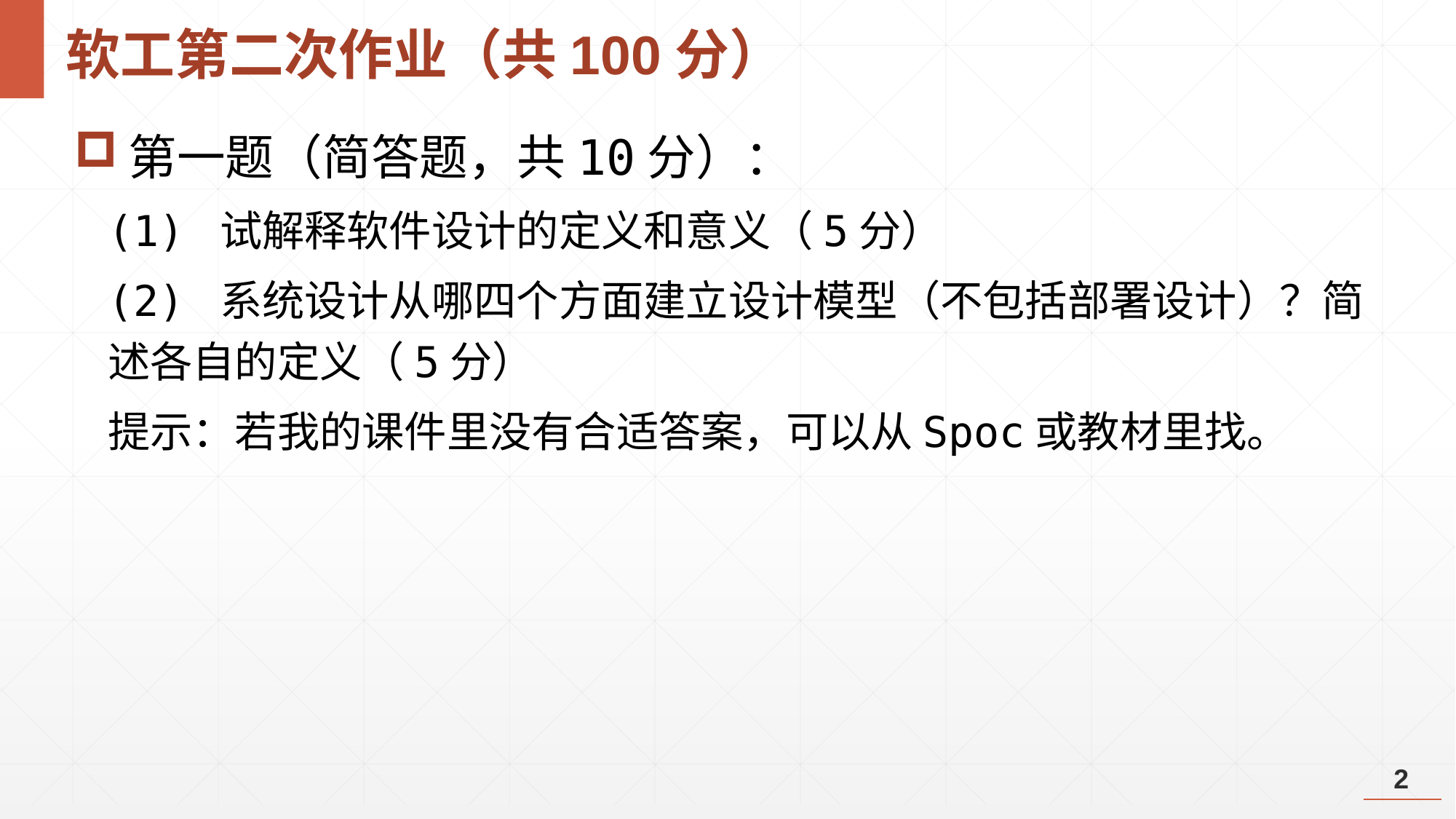

# 软工第二次作业（共100分）
第一题（简答题，共10分）：
(1) 试解释软件设计的定义和意义（5分）
(2) 系统设计从哪四个方面建立设计模型（不包括部署设计）？简述各自的定义（5分）
提示：若我的课件里没有合适答案，可以从Spoc或教材里找。

2